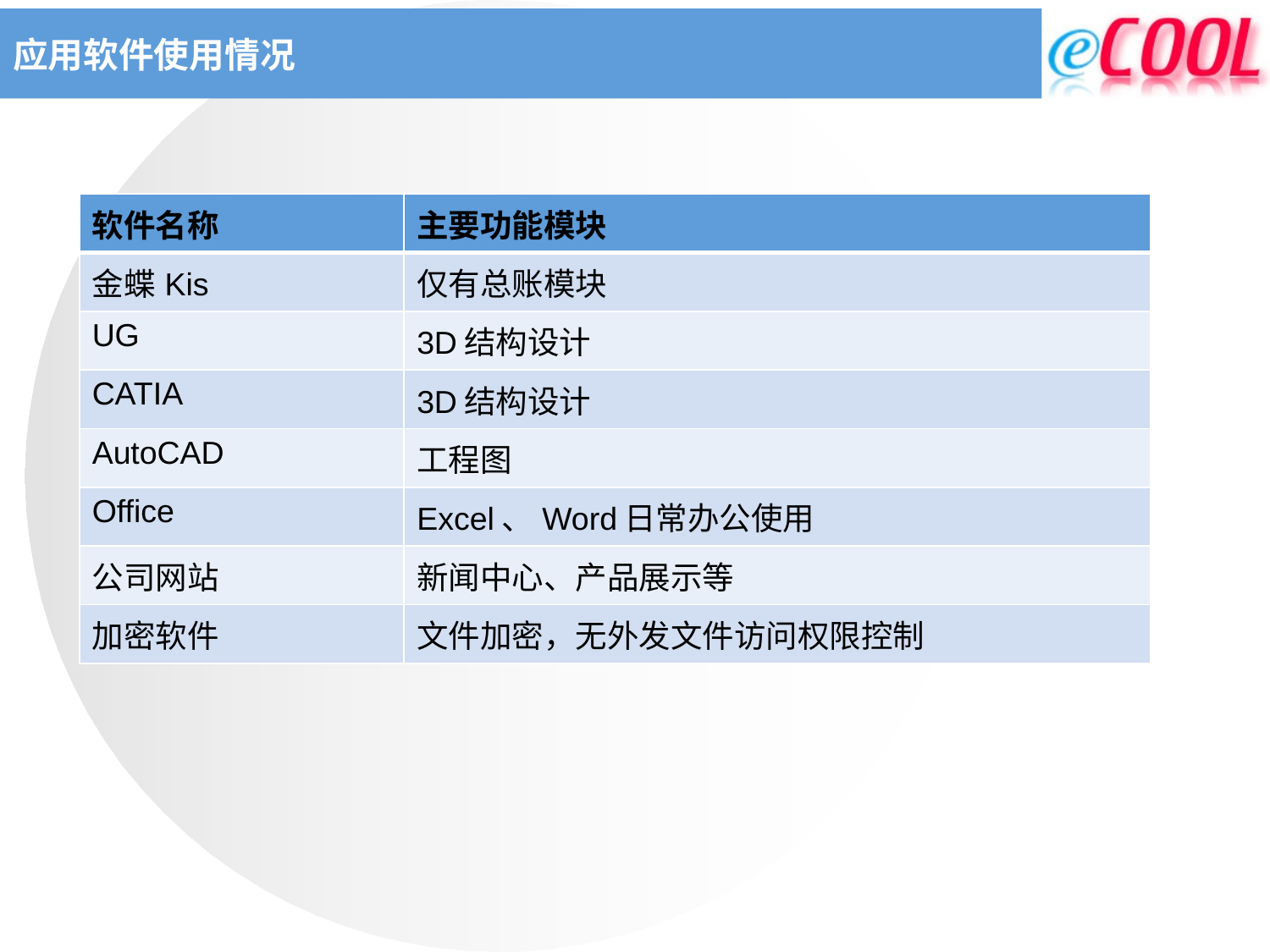

# 应用软件使用情况
| 软件名称 | 主要功能模块 |
| --- | --- |
| 金蝶Kis | 仅有总账模块 |
| UG | 3D结构设计 |
| CATIA | 3D结构设计 |
| AutoCAD | 工程图 |
| Office | Excel、Word日常办公使用 |
| 公司网站 | 新闻中心、产品展示等 |
| 加密软件 | 文件加密，无外发文件访问权限控制 |